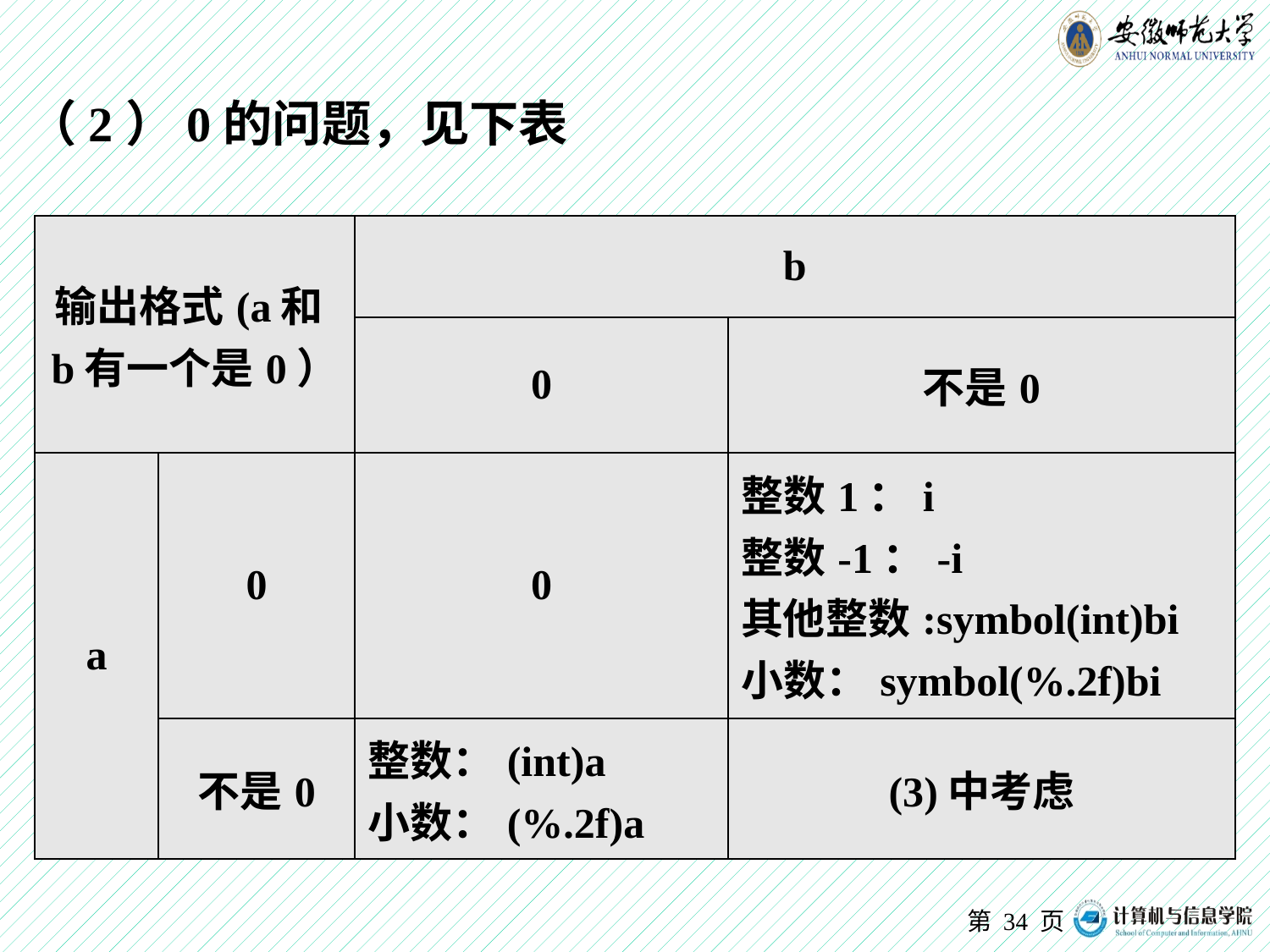

（2）0的问题，见下表
| 输出格式(a和b有一个是0） |  | b |  |
| --- | --- | --- | --- |
|  |  | 0 | 不是0 |
| a | 0 | 0 | 整数1：i 整数-1：-i 其他整数:symbol(int)bi 小数：symbol(%.2f)bi |
|  | 不是0 | 整数：(int)a 小数：(%.2f)a | (3)中考虑 |
第 34 页